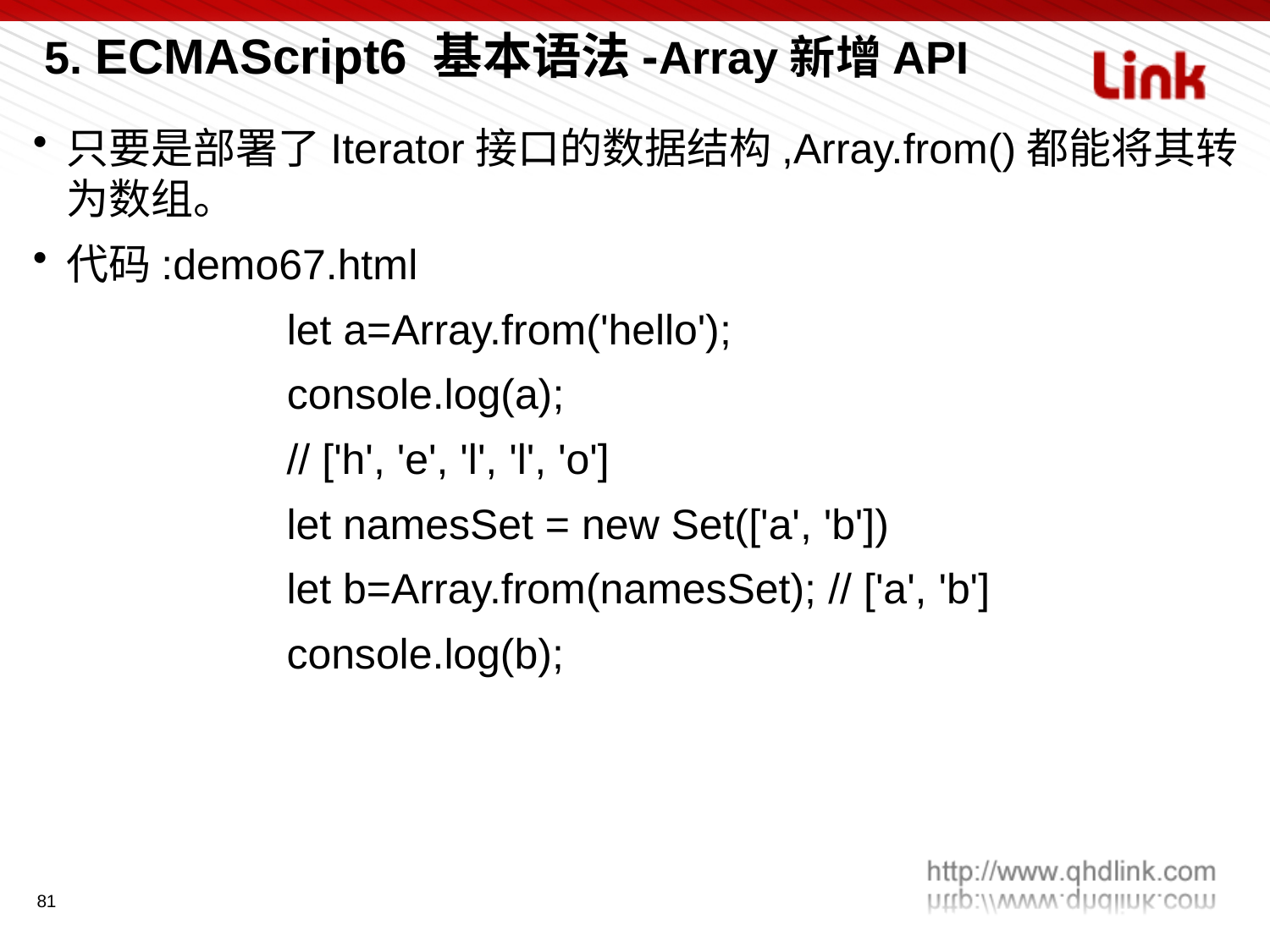

5. ECMAScript6 基本语法-Array新增API
只要是部署了Iterator接口的数据结构,Array.from()都能将其转为数组。
代码:demo67.html
		let a=Array.from('hello');
		console.log(a);
        // ['h', 'e', 'l', 'l', 'o']
        let namesSet = new Set(['a', 'b'])
        let b=Array.from(namesSet); // ['a', 'b']
        console.log(b);
81